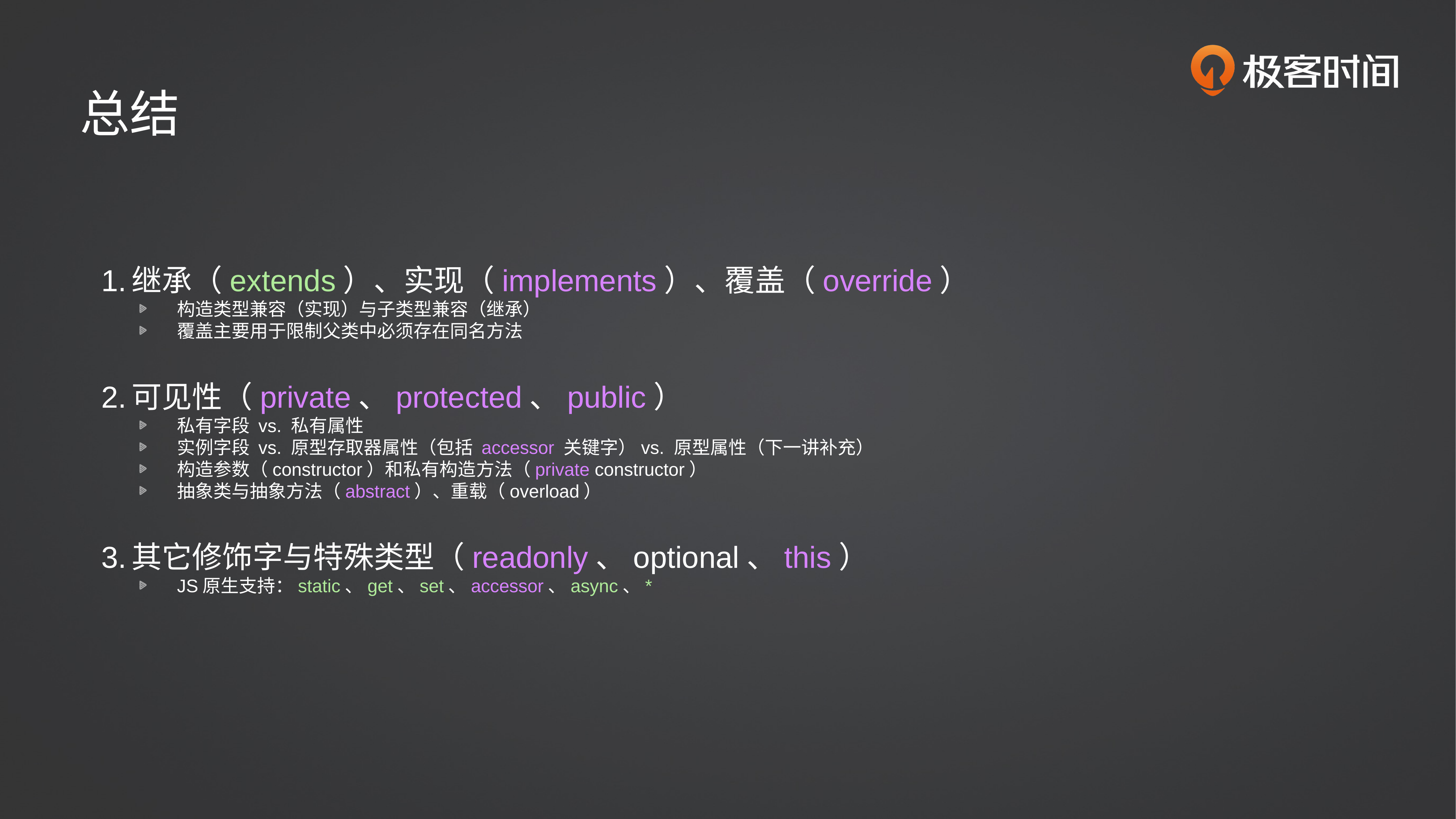

总结
继承（extends）、实现（implements）、覆盖（override）
构造类型兼容（实现）与子类型兼容（继承）
覆盖主要用于限制父类中必须存在同名方法

可见性（private、protected、public）
私有字段 vs. 私有属性
实例字段 vs. 原型存取器属性（包括 accessor 关键字）vs. 原型属性（下一讲补充）
构造参数（constructor）和私有构造方法（private constructor）
抽象类与抽象方法（abstract）、重载（overload）

其它修饰字与特殊类型（readonly、optional、this）
JS原生支持：static、get、set、accessor、async、*